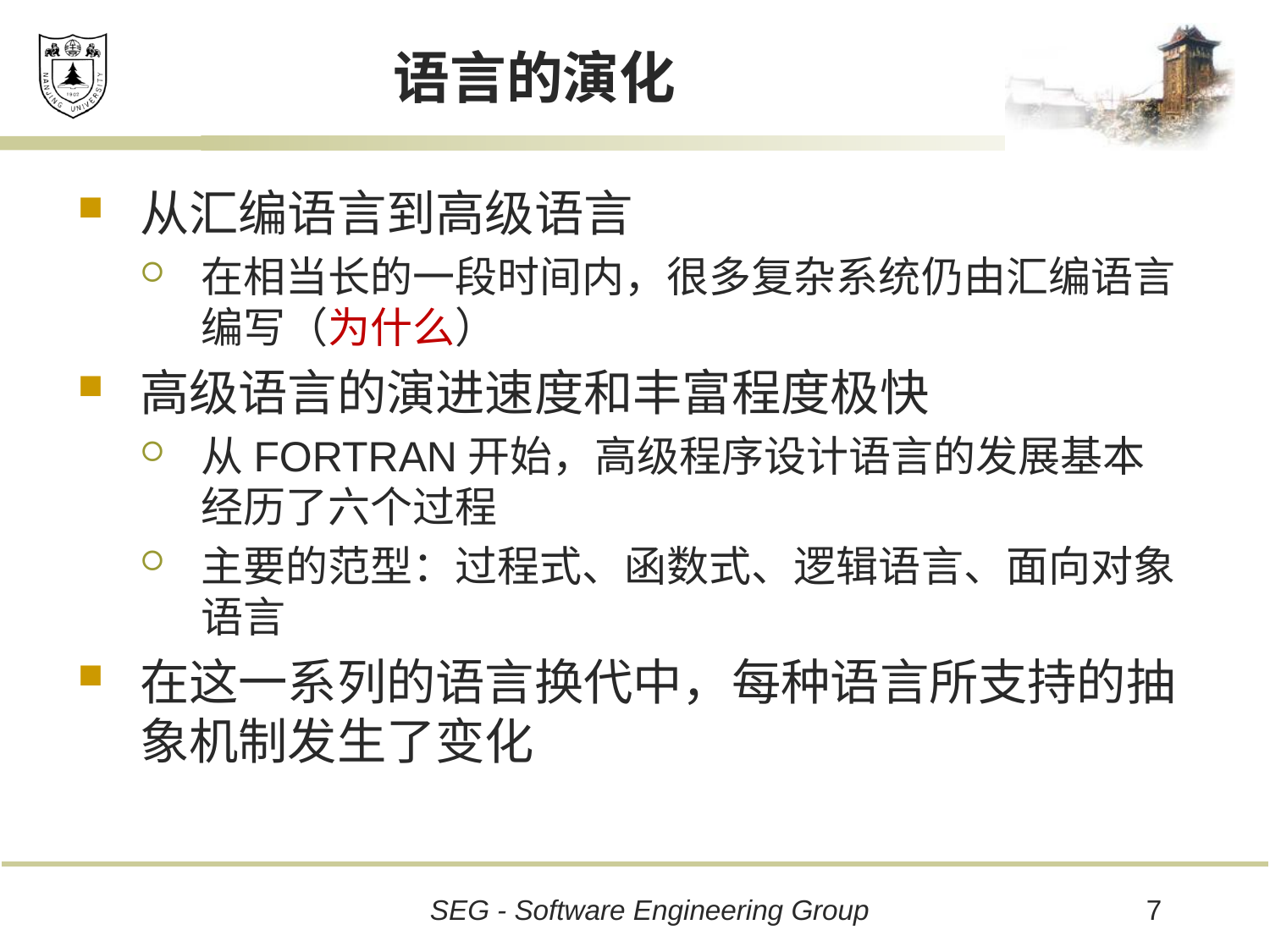

# 语言的演化
从汇编语言到高级语言
在相当长的一段时间内，很多复杂系统仍由汇编语言编写（为什么）
高级语言的演进速度和丰富程度极快
从FORTRAN开始，高级程序设计语言的发展基本经历了六个过程
主要的范型：过程式、函数式、逻辑语言、面向对象语言
在这一系列的语言换代中，每种语言所支持的抽象机制发生了变化

7
SEG - Software Engineering Group